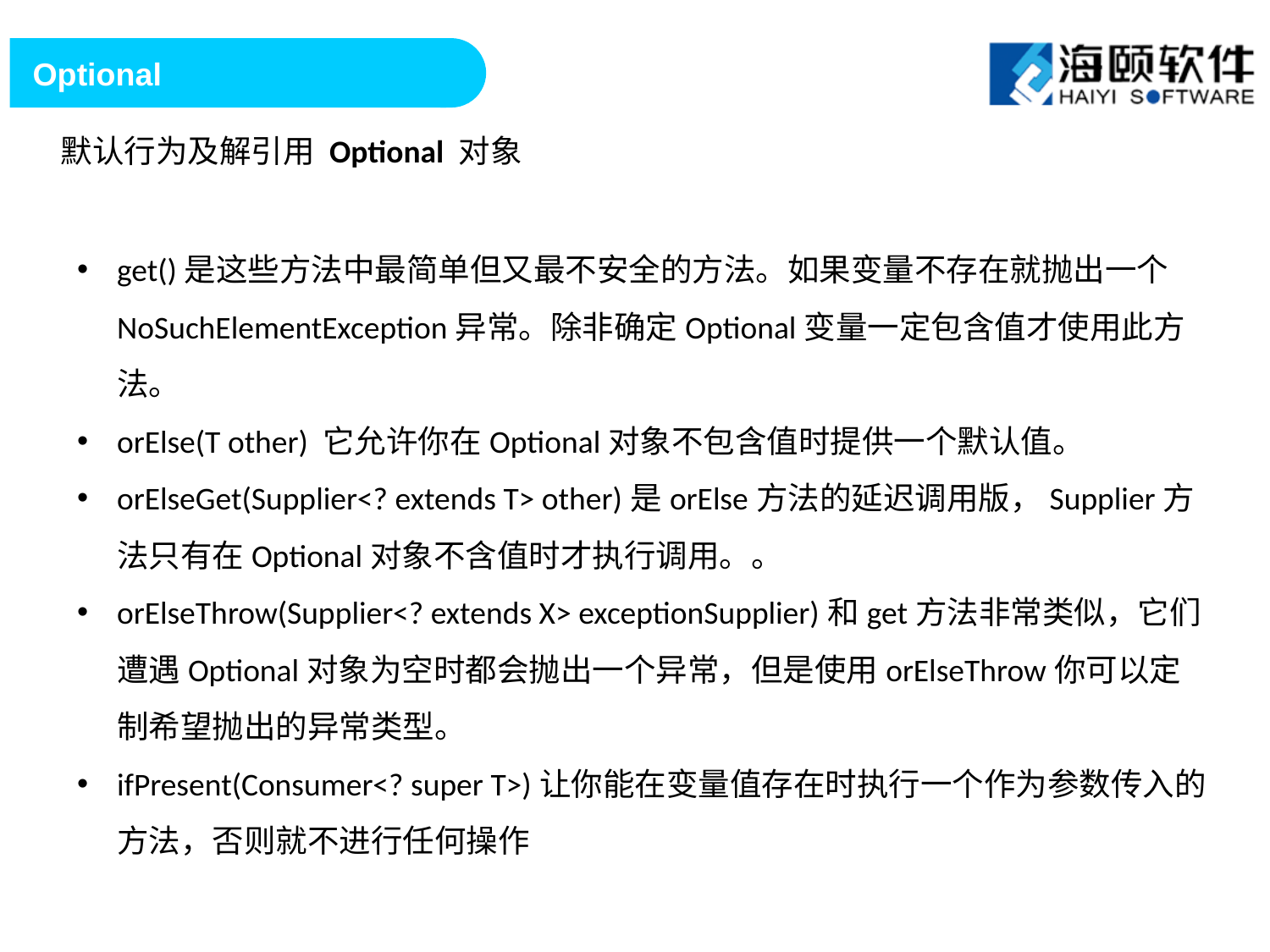

Optional
默认行为及解引用 Optional 对象
get()是这些方法中最简单但又最不安全的方法。如果变量不存在就抛出一个NoSuchElementException异常。除非确定Optional变量一定包含值才使用此方法。
orElse(T other) 它允许你在Optional对象不包含值时提供一个默认值。
orElseGet(Supplier<? extends T> other)是orElse方法的延迟调用版，Supplier方法只有在Optional对象不含值时才执行调用。。
orElseThrow(Supplier<? extends X> exceptionSupplier)和get方法非常类似，它们遭遇Optional对象为空时都会抛出一个异常，但是使用orElseThrow你可以定制希望抛出的异常类型。
ifPresent(Consumer<? super T>)让你能在变量值存在时执行一个作为参数传入的方法，否则就不进行任何操作